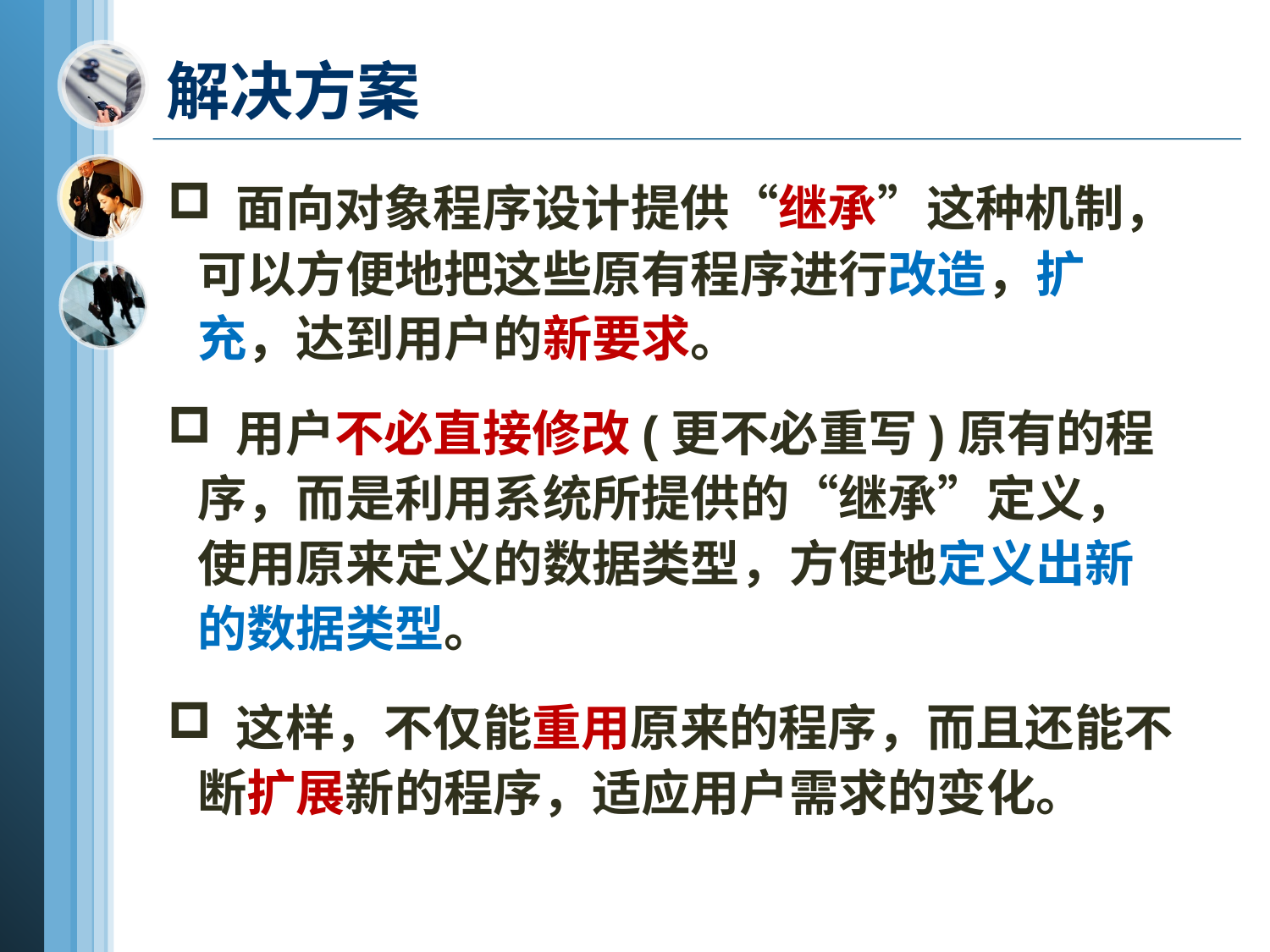

解决方案
 面向对象程序设计提供“继承”这种机制，可以方便地把这些原有程序进行改造，扩充，达到用户的新要求。
 用户不必直接修改(更不必重写)原有的程序，而是利用系统所提供的“继承”定义，使用原来定义的数据类型，方便地定义出新的数据类型。
 这样，不仅能重用原来的程序，而且还能不断扩展新的程序，适应用户需求的变化。